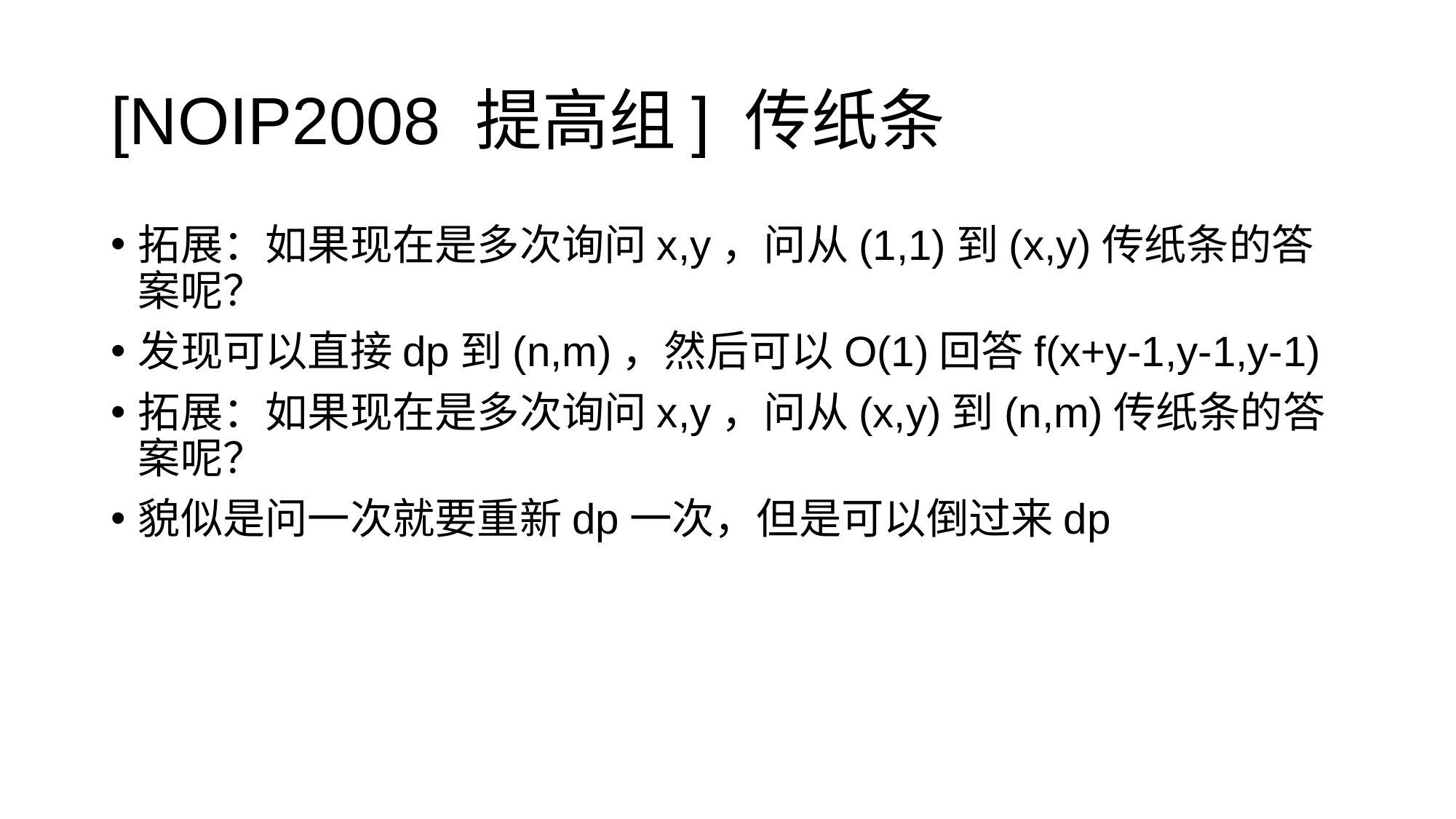

# [NOIP2008 提高组] 传纸条
拓展：如果现在是多次询问x,y，问从(1,1)到(x,y)传纸条的答案呢？
发现可以直接dp到(n,m)，然后可以O(1)回答f(x+y-1,y-1,y-1)
拓展：如果现在是多次询问x,y，问从(x,y)到(n,m)传纸条的答案呢？
貌似是问一次就要重新dp一次，但是可以倒过来dp